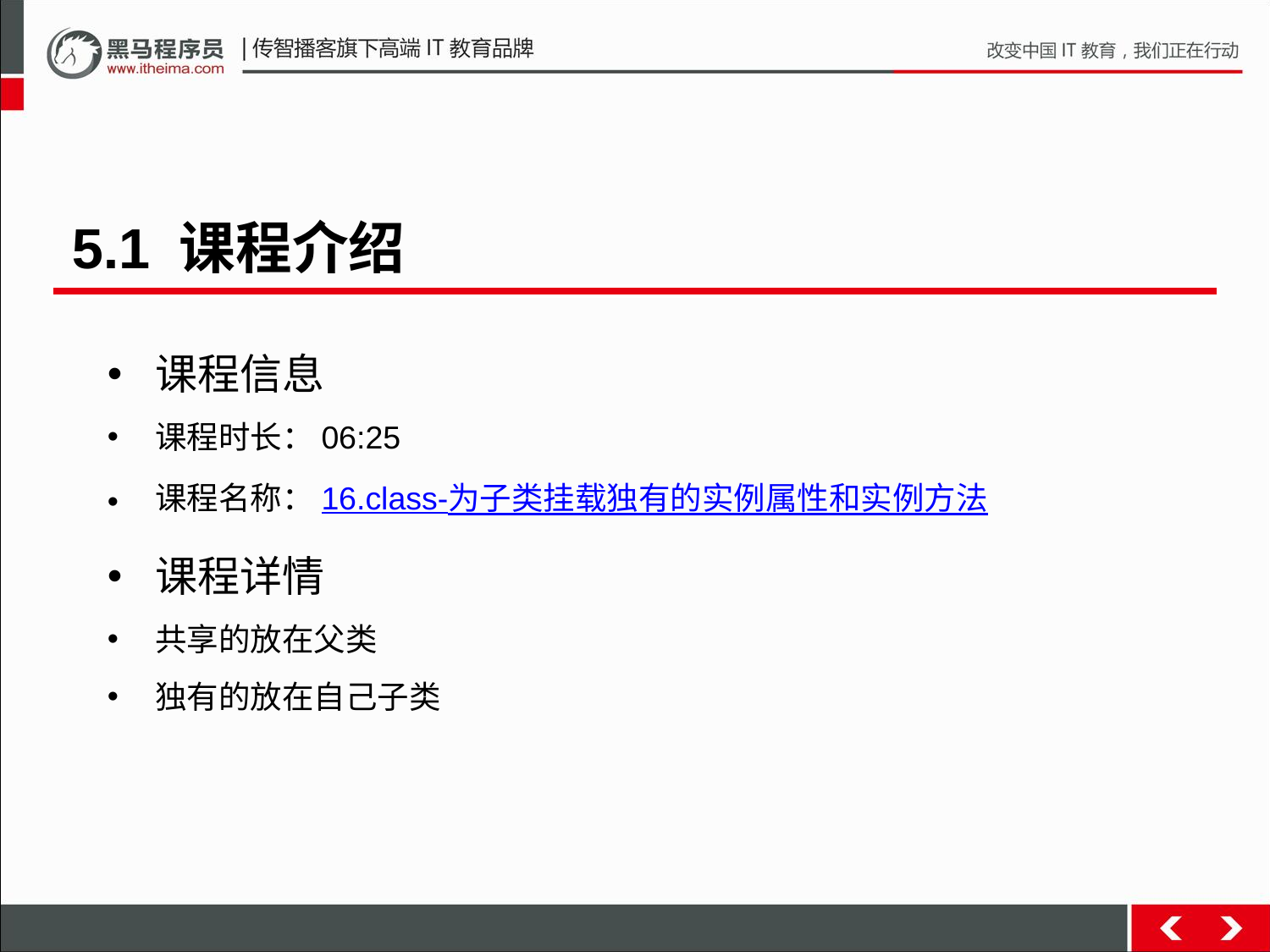

5.1 课程介绍
课程信息
课程时长：06:25
课程名称：16.class-为子类挂载独有的实例属性和实例方法
课程详情
共享的放在父类
独有的放在自己子类